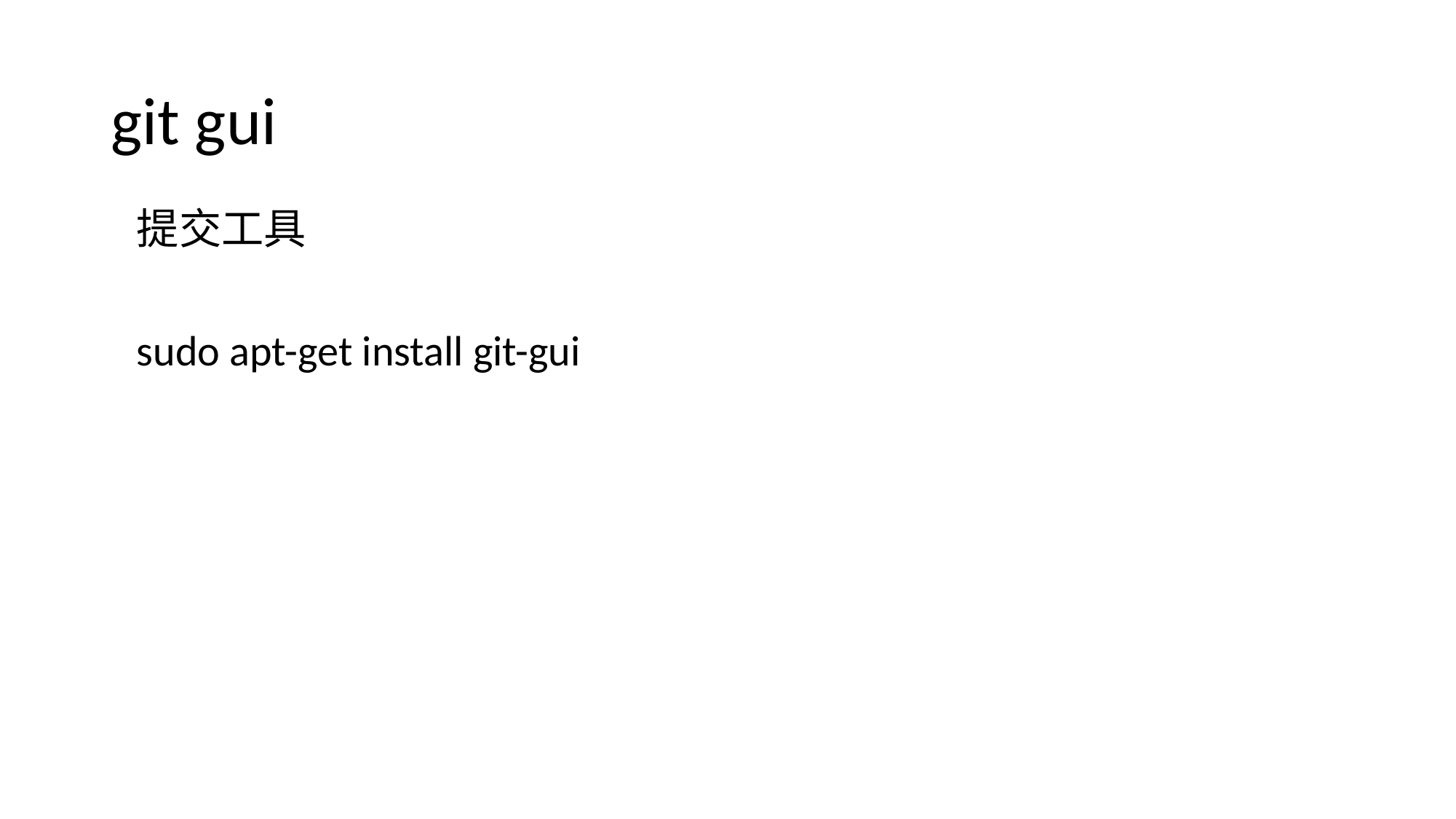

# git gui
提交工具

sudo apt-get install git-gui